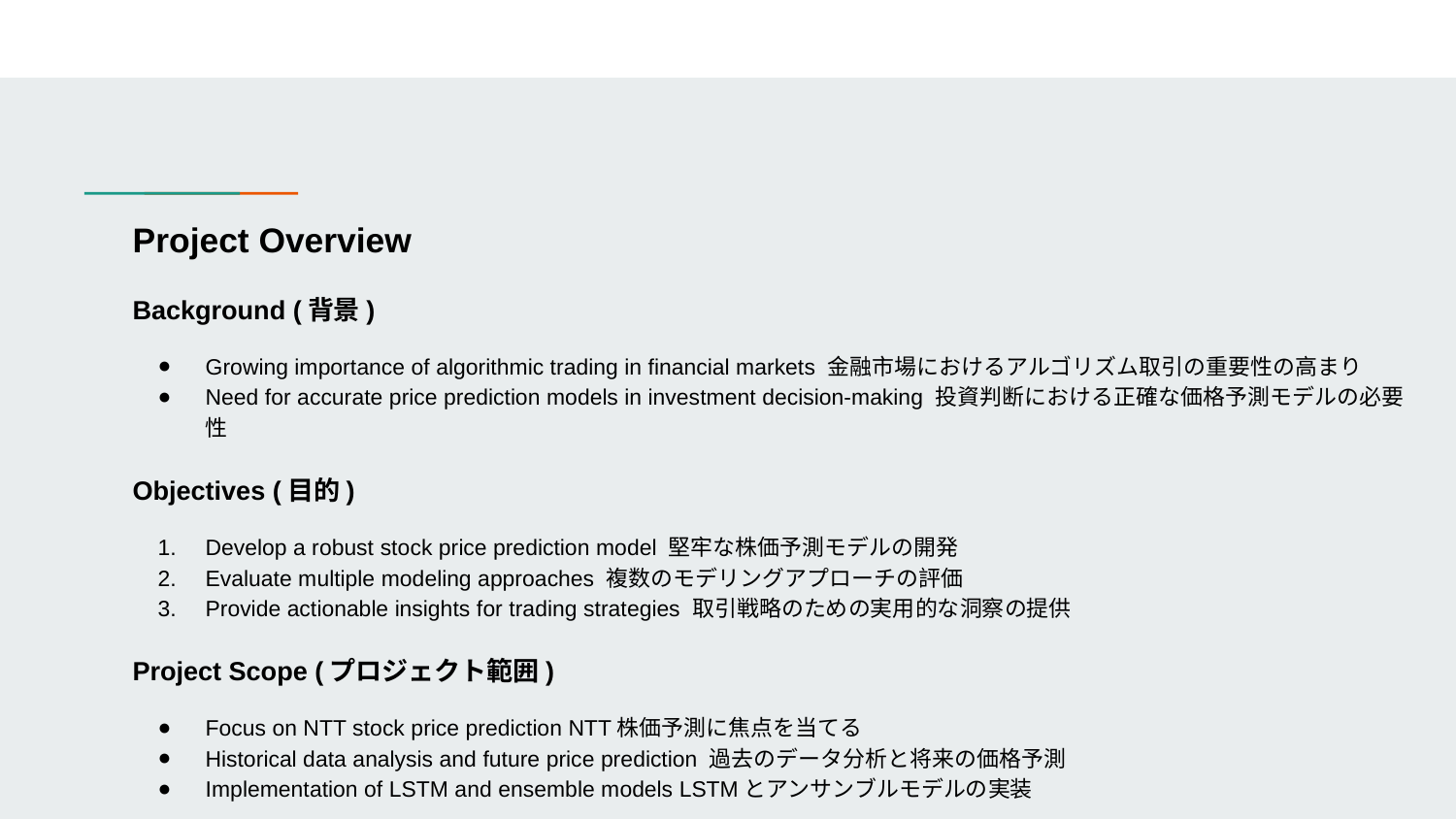

Project Overview
Background (背景)
Growing importance of algorithmic trading in financial markets 金融市場におけるアルゴリズム取引の重要性の高まり
Need for accurate price prediction models in investment decision-making 投資判断における正確な価格予測モデルの必要性
Objectives (目的)
Develop a robust stock price prediction model 堅牢な株価予測モデルの開発
Evaluate multiple modeling approaches 複数のモデリングアプローチの評価
Provide actionable insights for trading strategies 取引戦略のための実用的な洞察の提供
Project Scope (プロジェクト範囲)
Focus on NTT stock price prediction NTT株価予測に焦点を当てる
Historical data analysis and future price prediction 過去のデータ分析と将来の価格予測
Implementation of LSTM and ensemble models LSTMとアンサンブルモデルの実装